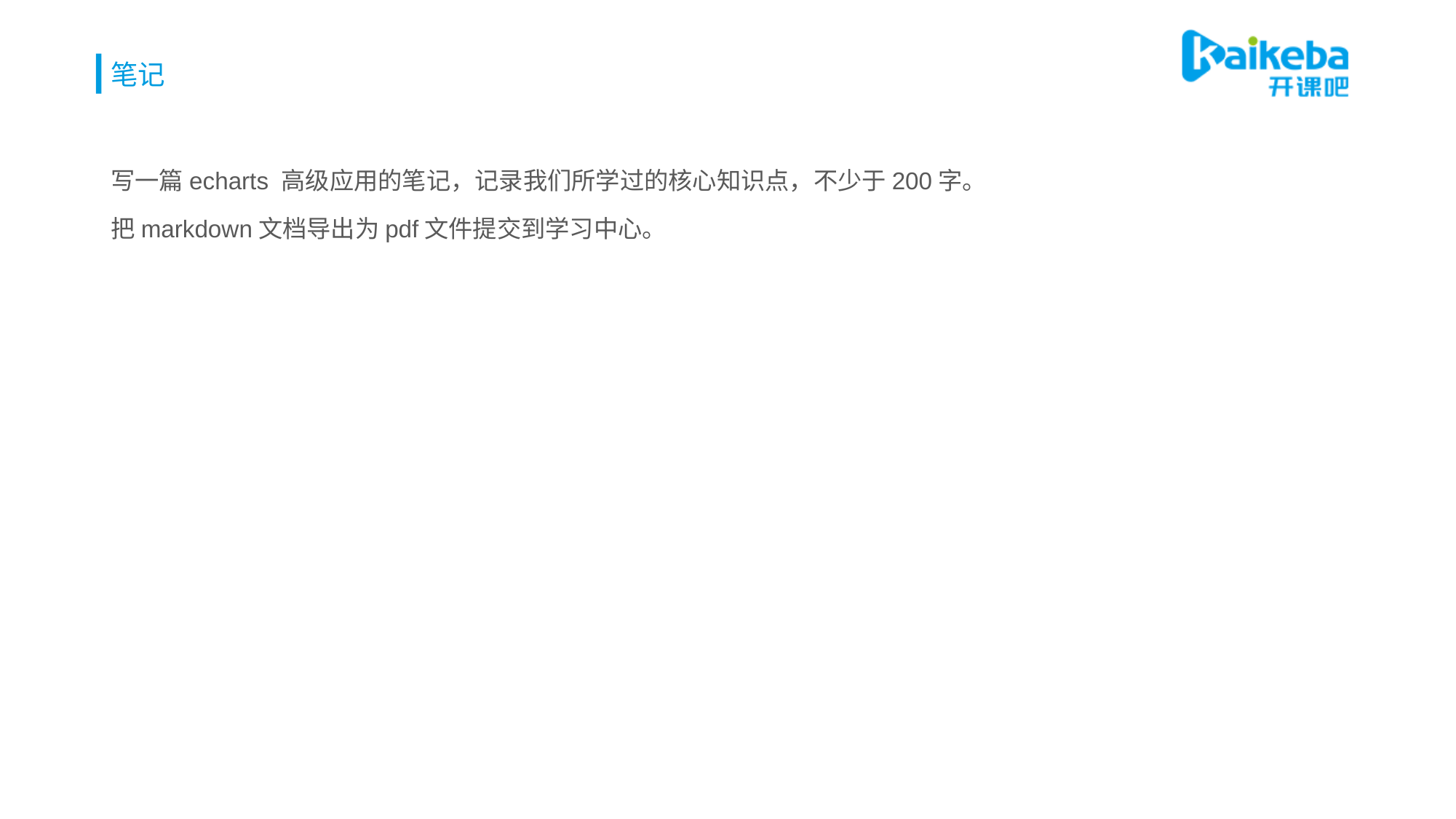

# 笔记
写一篇echarts 高级应用的笔记，记录我们所学过的核心知识点，不少于200字。
把markdown文档导出为pdf文件提交到学习中心。